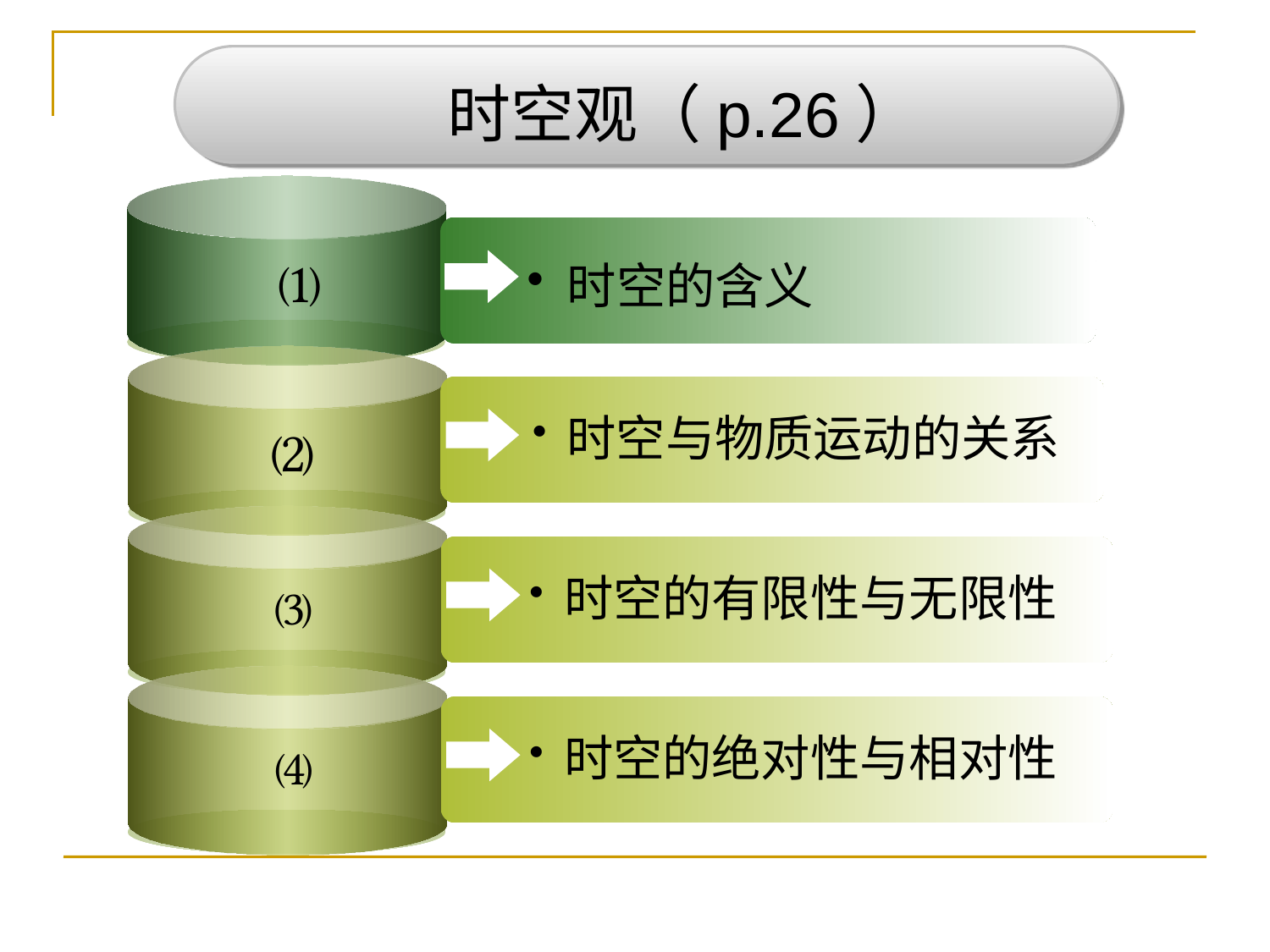

时空观（p.26）

  ⑴
 时空的含义

 时空与物质运动的关系

 ⑵

 时空的有限性与无限性

 ⑶

 时空的绝对性与相对性

 ⑷